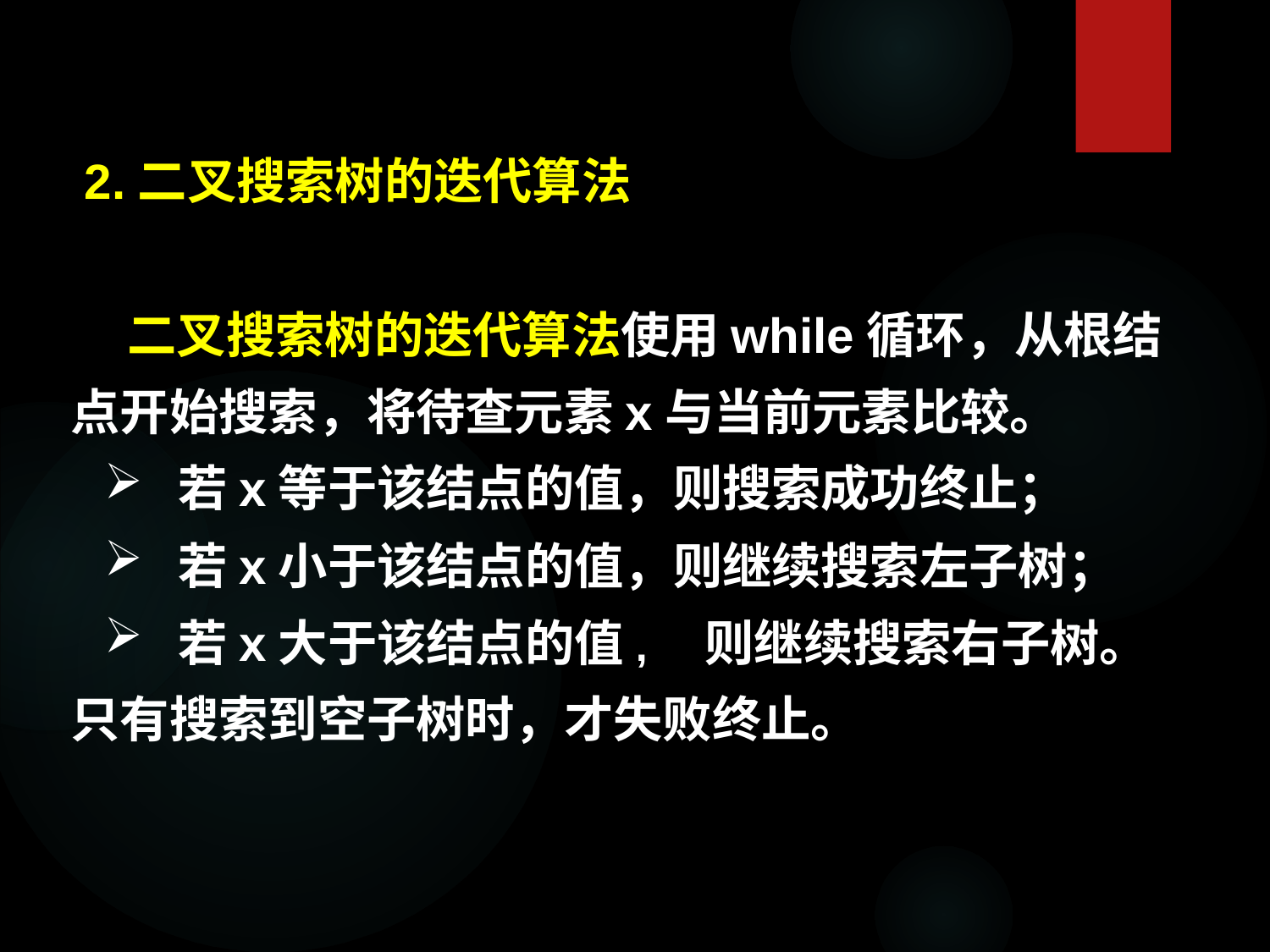

2.二叉搜索树的迭代算法

    二叉搜索树的迭代算法使用while循环，从根结点开始搜索，将待查元素x与当前元素比较。
  若x等于该结点的值，则搜索成功终止；
  若x小于该结点的值，则继续搜索左子树；
  若x大于该结点的值,    则继续搜索右子树。
只有搜索到空子树时，才失败终止。